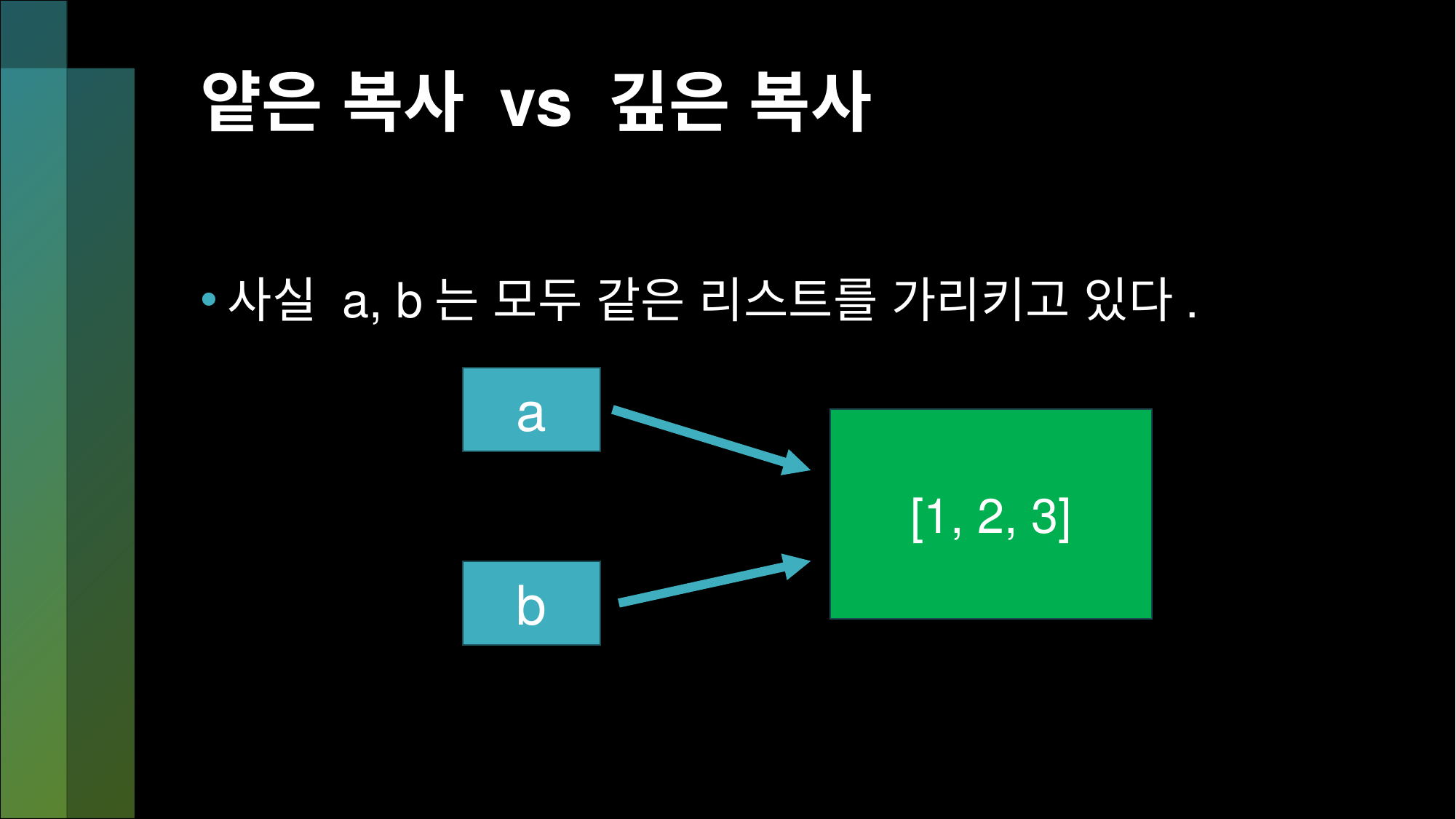

# 얕은 복사 vs 깊은 복사
사실 a, b는 모두 같은 리스트를 가리키고 있다.
a
[1, 2, 3]
b